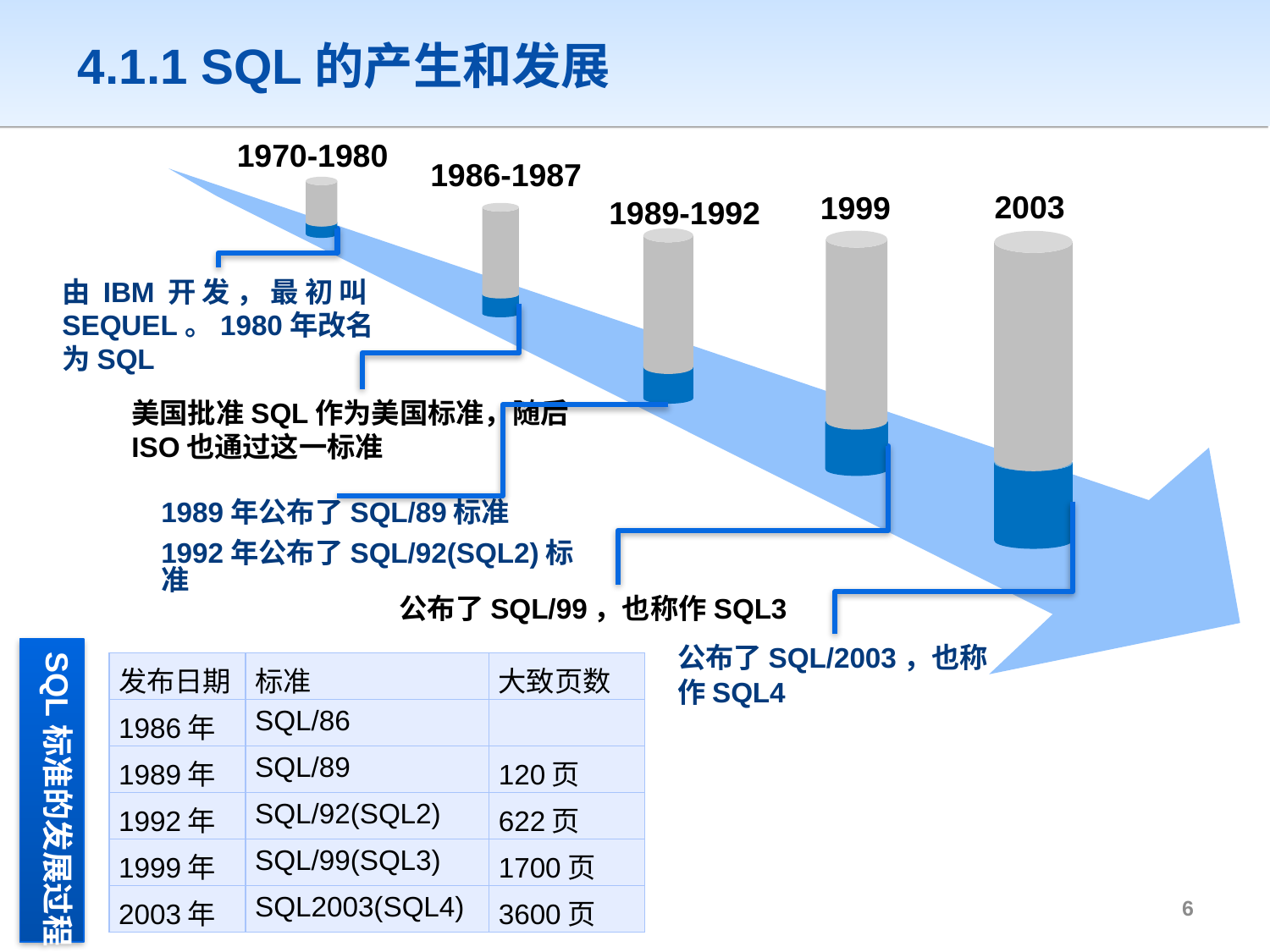

# 4.1.1 SQL的产生和发展
1970-1980
1986-1987

2003
1999
1989-1992

由IBM开发，最初叫SEQUEL。1980年改名为SQL

美国批准SQL作为美国标准，随后ISO也通过这一标准

1989年公布了SQL/89标准
1992年公布了SQL/92(SQL2)标准
公布了SQL/99，也称作SQL3
公布了SQL/2003，也称作SQL4
SQL标准的发展过程
| 发布日期 | 标准 | 大致页数 |
| --- | --- | --- |
| 1986年 | SQL/86 |  |
| 1989年 | SQL/89 | 120页 |
| 1992年 | SQL/92(SQL2) | 622页 |
| 1999年 | SQL/99(SQL3) | 1700页 |
| 2003年 | SQL2003(SQL4) | 3600页 |
6